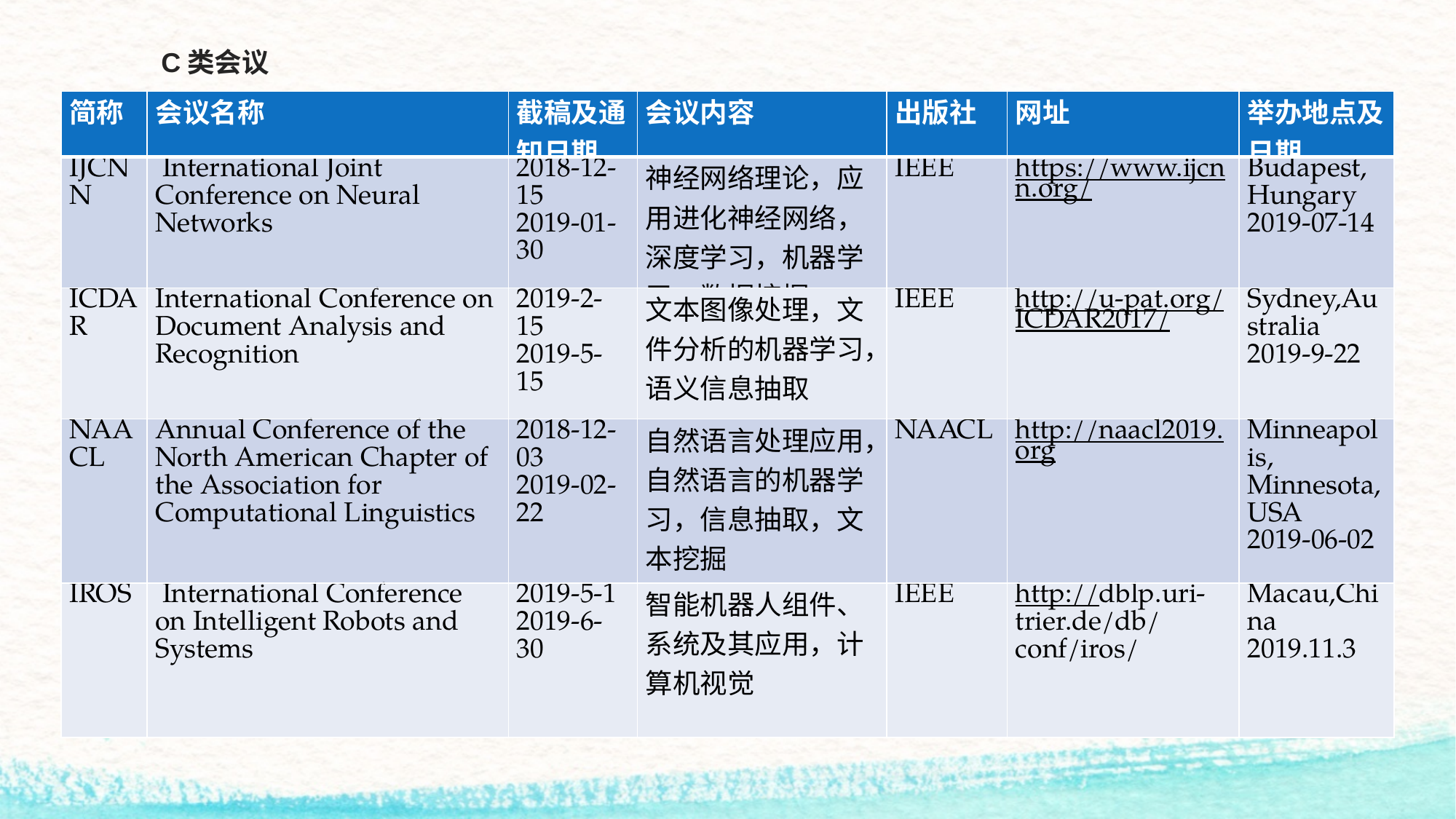

C类会议
| 简称 | 会议名称 | 截稿及通知日期 | 会议内容 | 出版社 | 网址 | 举办地点及日期 |
| --- | --- | --- | --- | --- | --- | --- |
| IJCNN | International Joint Conference on Neural Networks | 2018-12-15 2019-01-30 | 神经网络理论，应用进化神经网络，深度学习，机器学习，数据挖掘 | IEEE | https://www.ijcnn.org/ | Budapest, Hungary 2019-07-14 |
| ICDAR | International Conference on Document Analysis and Recognition | 2019-2-15 2019-5-15 | 文本图像处理，文件分析的机器学习，语义信息抽取 | IEEE | http://u-pat.org/ICDAR2017/ | Sydney,Australia 2019-9-22 |
| NAACL | Annual Conference of the North American Chapter of the Association for Computational Linguistics | 2018-12-03 2019-02-22 | 自然语言处理应用，自然语言的机器学习，信息抽取，文本挖掘 | NAACL | http://naacl2019.org | Minneapolis, Minnesota, USA 2019-06-02 |
| IROS | International Conference on Intelligent Robots and Systems | 2019-5-1 2019-6-30 | 智能机器人组件、系统及其应用，计算机视觉 | IEEE | http://dblp.uri-trier.de/db/conf/iros/ | Macau,China 2019.11.3 |